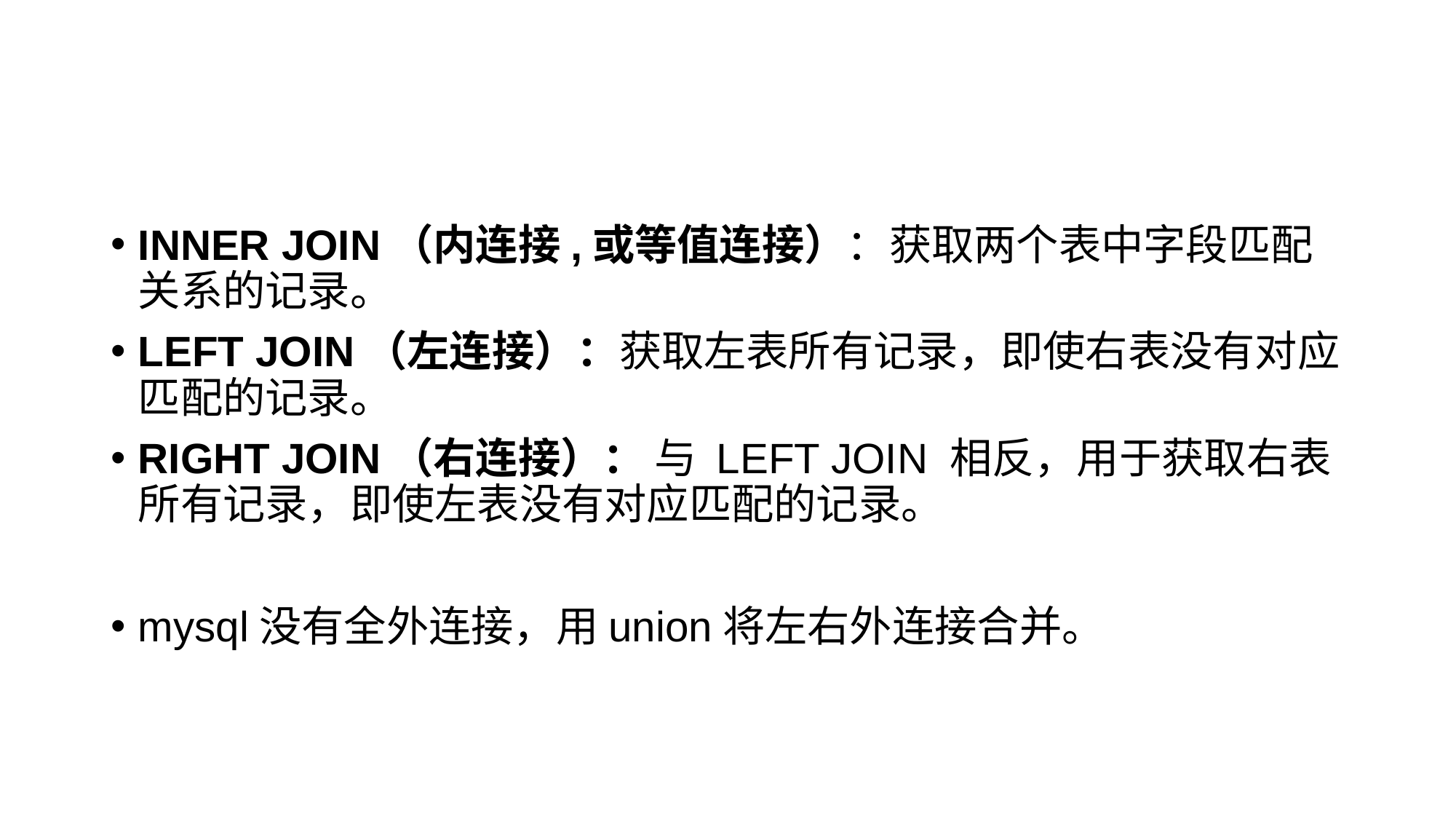

#
INNER JOIN（内连接,或等值连接）：获取两个表中字段匹配关系的记录。
LEFT JOIN（左连接）：获取左表所有记录，即使右表没有对应匹配的记录。
RIGHT JOIN（右连接）： 与 LEFT JOIN 相反，用于获取右表所有记录，即使左表没有对应匹配的记录。

mysql没有全外连接，用union将左右外连接合并。